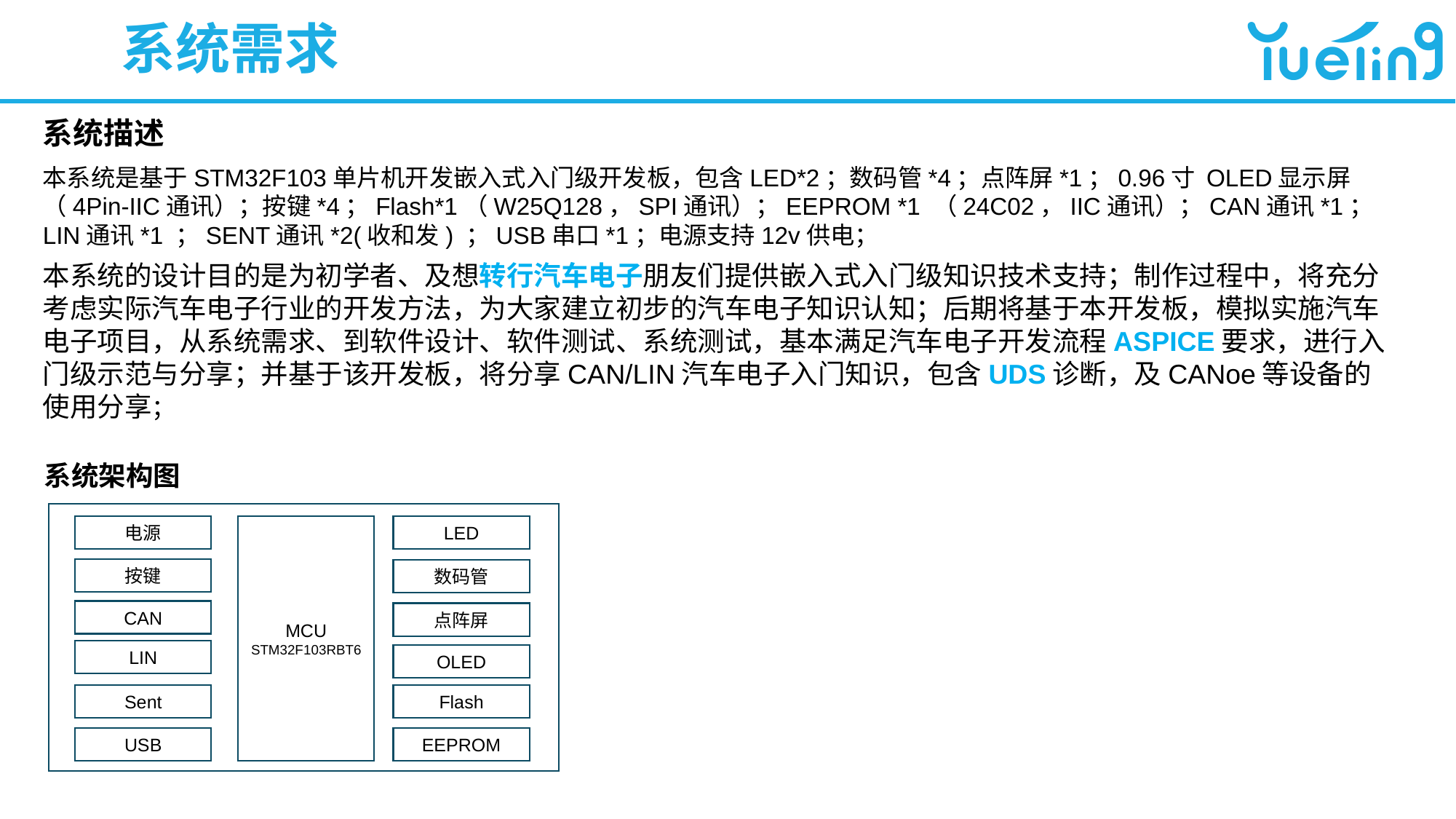

# 系统需求

系统描述
本系统是基于STM32F103单片机开发嵌入式入门级开发板，包含LED*2；数码管*4；点阵屏*1；0.96寸 OLED显示屏（4Pin-IIC通讯）；按键*4；Flash*1（W25Q128，SPI通讯）；EEPROM *1 （24C02，IIC通讯）；CAN通讯*1；LIN通讯*1 ；SENT通讯*2(收和发) ；USB串口*1；电源支持12v供电；
本系统的设计目的是为初学者、及想转行汽车电子朋友们提供嵌入式入门级知识技术支持；制作过程中，将充分考虑实际汽车电子行业的开发方法，为大家建立初步的汽车电子知识认知；后期将基于本开发板，模拟实施汽车电子项目，从系统需求、到软件设计、软件测试、系统测试，基本满足汽车电子开发流程ASPICE要求，进行入门级示范与分享；并基于该开发板，将分享CAN/LIN汽车电子入门知识，包含UDS诊断，及CANoe等设备的使用分享；
系统架构图

电源
MCU
STM32F103RBT6
LED
按键
数码管
CAN
点阵屏
LIN
OLED
Sent
Flash
EEPROM
USB